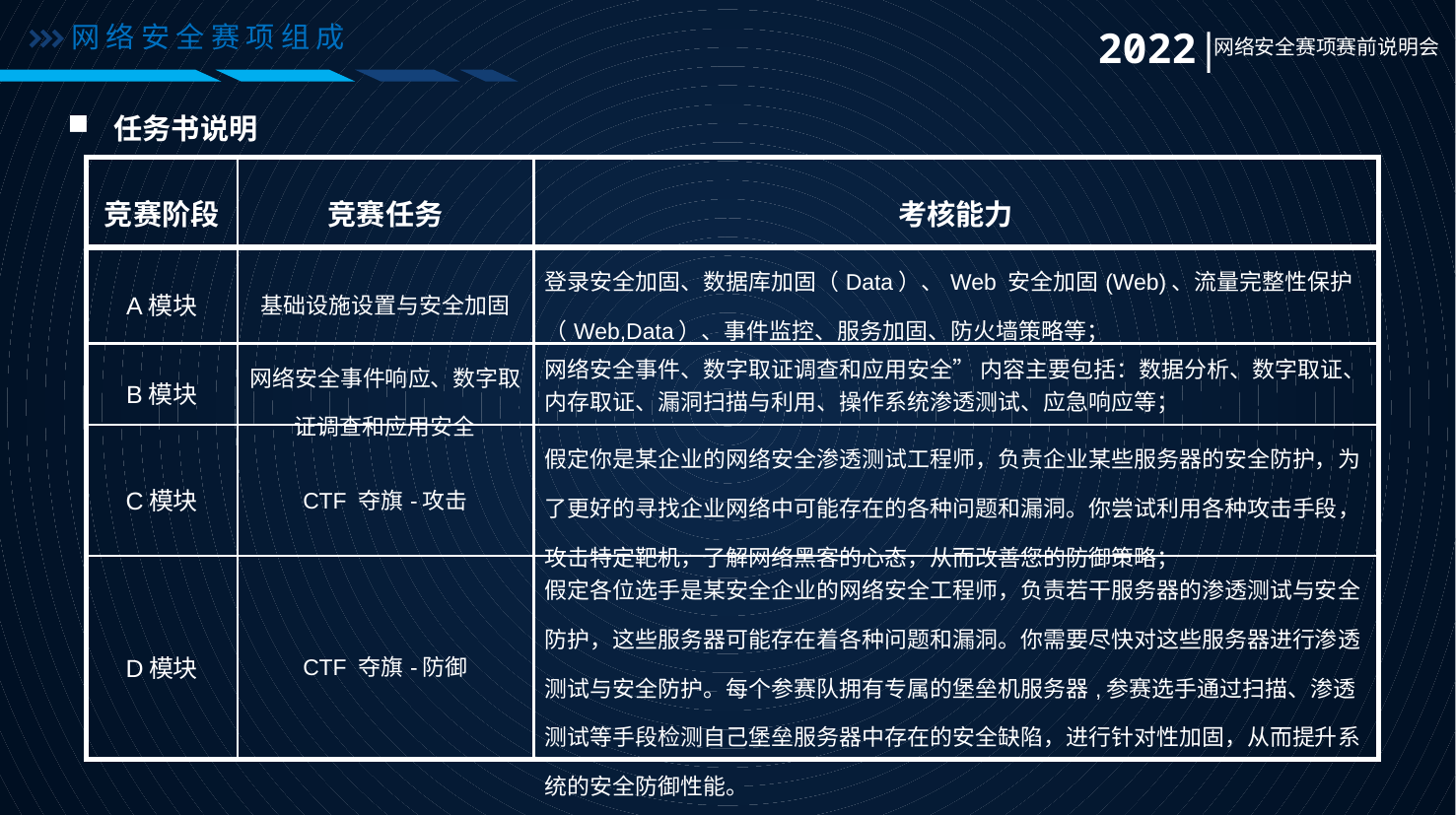

网络安全赛项组成
2022|
网络安全赛项赛前说明会

任务书说明
| 竞赛阶段 | 竞赛任务 | 考核能力 |
| --- | --- | --- |
| A模块 | 基础设施设置与安全加固 | 登录安全加固、数据库加固（Data）、Web 安全加固(Web)、流量完整性保护（Web,Data）、事件监控、服务加固、防火墙策略等； |
| B模块 | 网络安全事件响应、数字取证调查和应用安全 | 网络安全事件、数字取证调查和应用安全” 内容主要包括：数据分析、数字取证、内存取证、漏洞扫描与利用、操作系统渗透测试、应急响应等； |
| C模块 | CTF 夺旗-攻击 | 假定你是某企业的网络安全渗透测试工程师，负责企业某些服务器的安全防护，为了更好的寻找企业网络中可能存在的各种问题和漏洞。你尝试利用各种攻击手段，攻击特定靶机，了解网络黑客的心态，从而改善您的防御策略； |
| D模块 | CTF 夺旗-防御 | 假定各位选手是某安全企业的网络安全工程师，负责若干服务器的渗透测试与安全防护，这些服务器可能存在着各种问题和漏洞。你需要尽快对这些服务器进行渗透测试与安全防护。每个参赛队拥有专属的堡垒机服务器,参赛选手通过扫描、渗透测试等手段检测自己堡垒服务器中存在的安全缺陷，进行针对性加固，从而提升系统的安全防御性能。 |